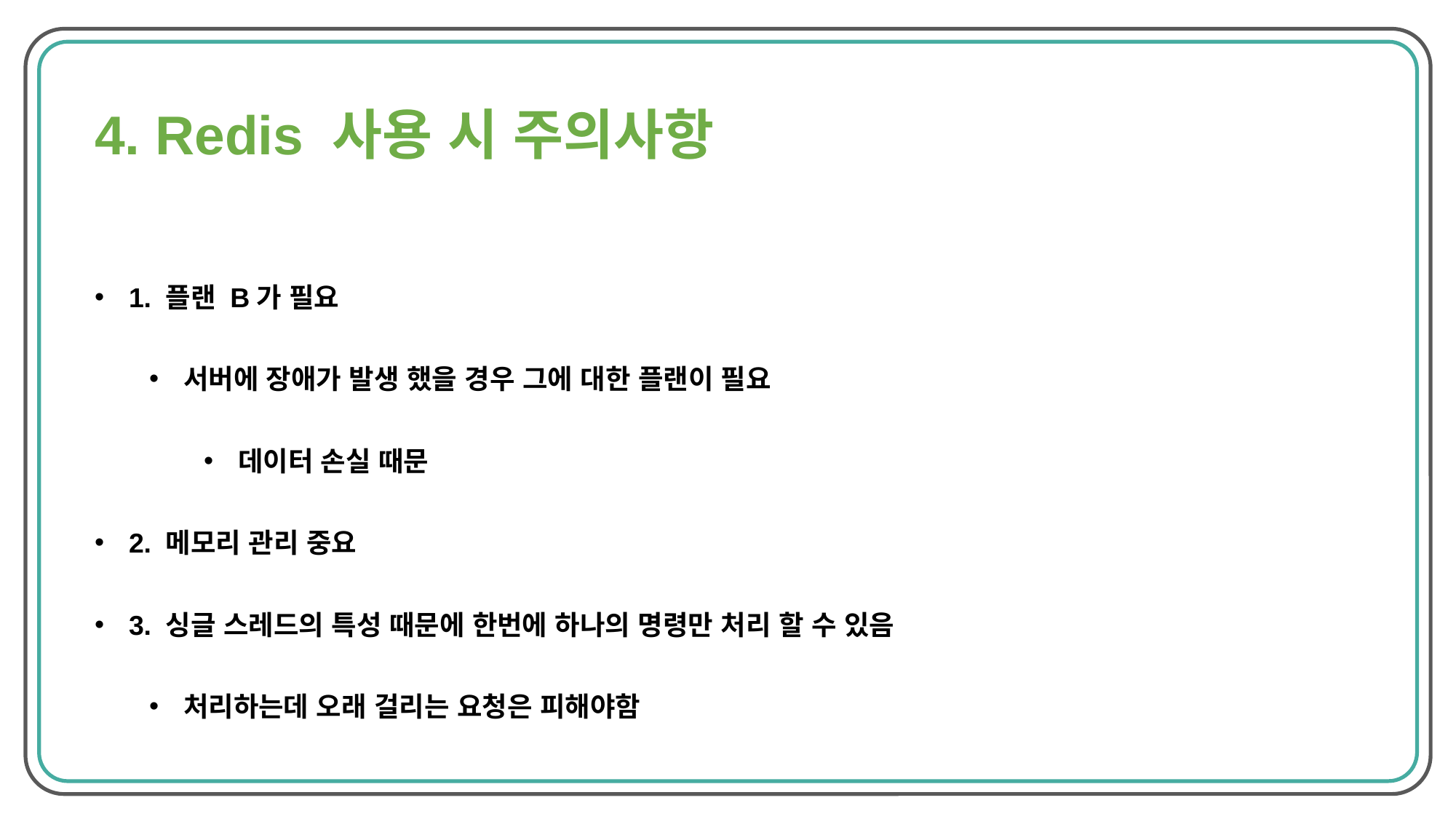

4. Redis 사용 시 주의사항
1. 플랜 B가 필요
서버에 장애가 발생 했을 경우 그에 대한 플랜이 필요
데이터 손실 때문
2. 메모리 관리 중요
3. 싱글 스레드의 특성 때문에 한번에 하나의 명령만 처리 할 수 있음
처리하는데 오래 걸리는 요청은 피해야함